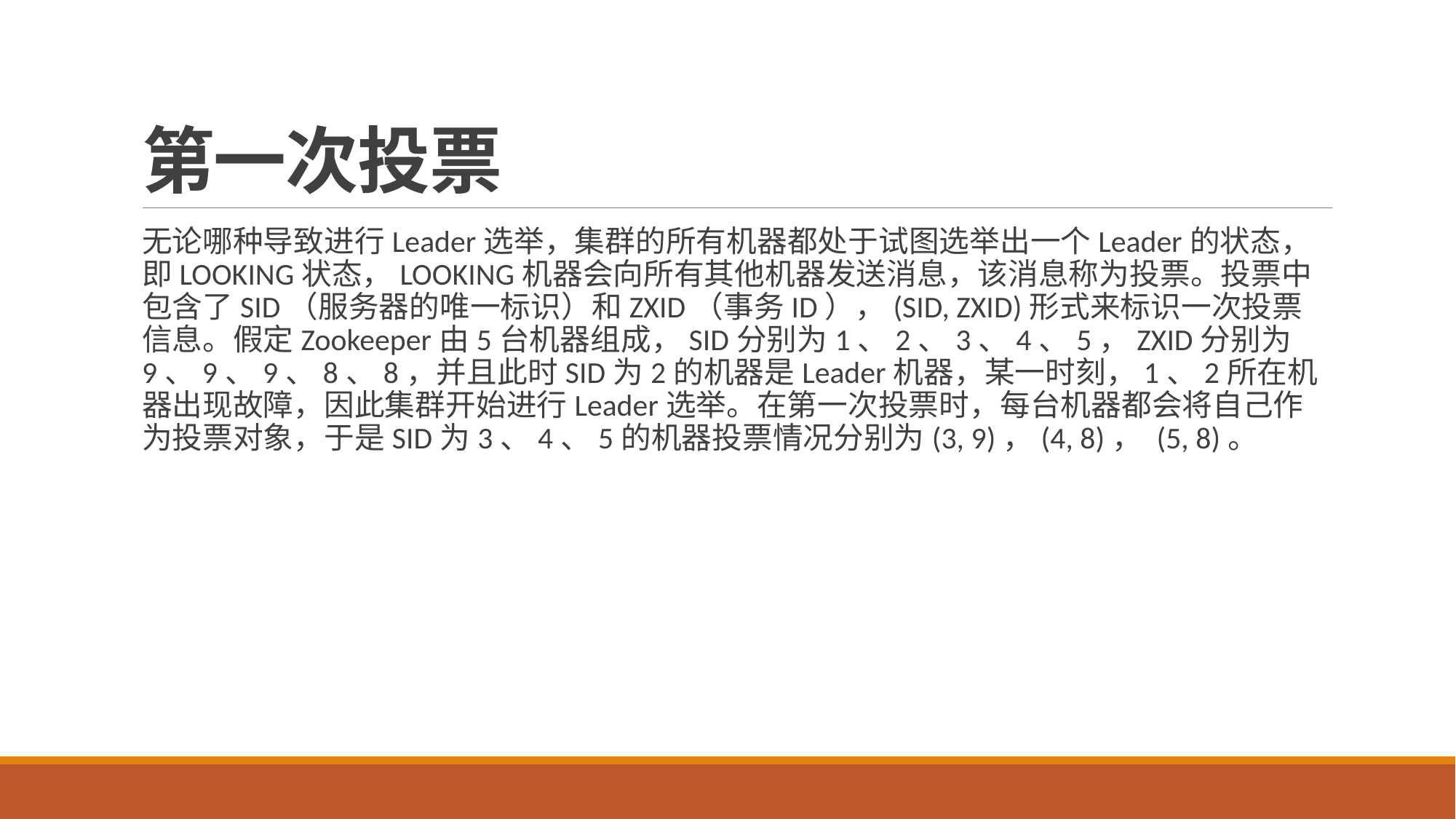

# 第一次投票
无论哪种导致进行Leader选举，集群的所有机器都处于试图选举出一个Leader的状态，即LOOKING状态，LOOKING机器会向所有其他机器发送消息，该消息称为投票。投票中包含了SID（服务器的唯一标识）和ZXID（事务ID），(SID, ZXID)形式来标识一次投票信息。假定Zookeeper由5台机器组成，SID分别为1、2、3、4、5，ZXID分别为9、9、9、8、8，并且此时SID为2的机器是Leader机器，某一时刻，1、2所在机器出现故障，因此集群开始进行Leader选举。在第一次投票时，每台机器都会将自己作为投票对象，于是SID为3、4、5的机器投票情况分别为(3, 9)，(4, 8)， (5, 8)。